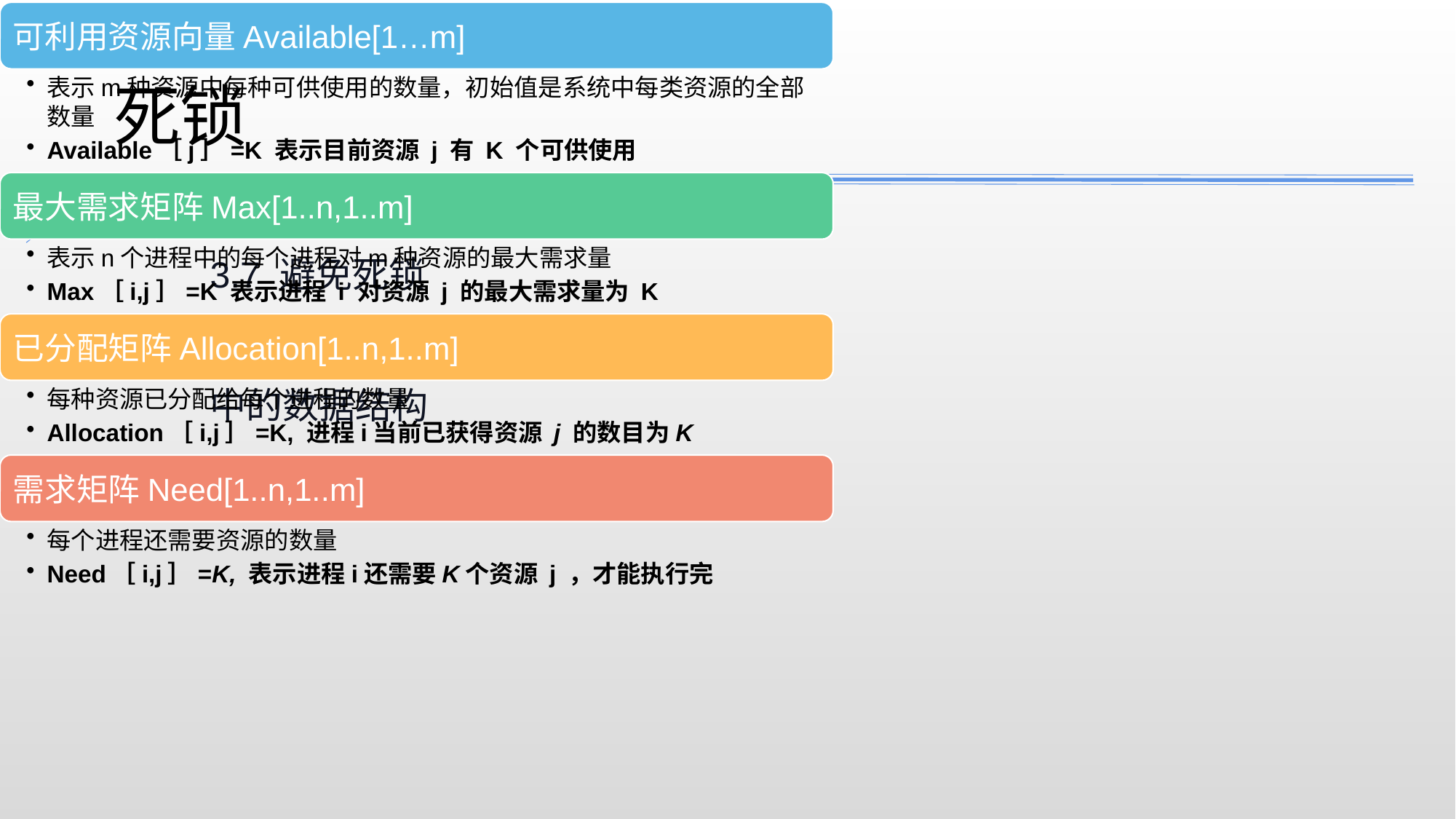

死锁

可利用资源向量Available[1…m]
表示m种资源中每种可供使用的数量，初始值是系统中每类资源的全部数量
Available［j］=K 表示目前资源 j 有 K 个可供使用
最大需求矩阵Max[1..n,1..m]
表示n个进程中的每个进程对m种资源的最大需求量
Max［i,j］=K 表示进程 i 对资源 j 的最大需求量为 K
已分配矩阵Allocation[1..n,1..m]
每种资源已分配给每个进程的数量
Allocation［i,j］=K, 进程i当前已获得资源 j 的数目为K
需求矩阵Need[1..n,1..m]
每个进程还需要资源的数量
Need［i,j］=K, 表示进程i还需要K个资源 j ，才能执行完
3.7 避免死锁
银行家算法
中的数据结构